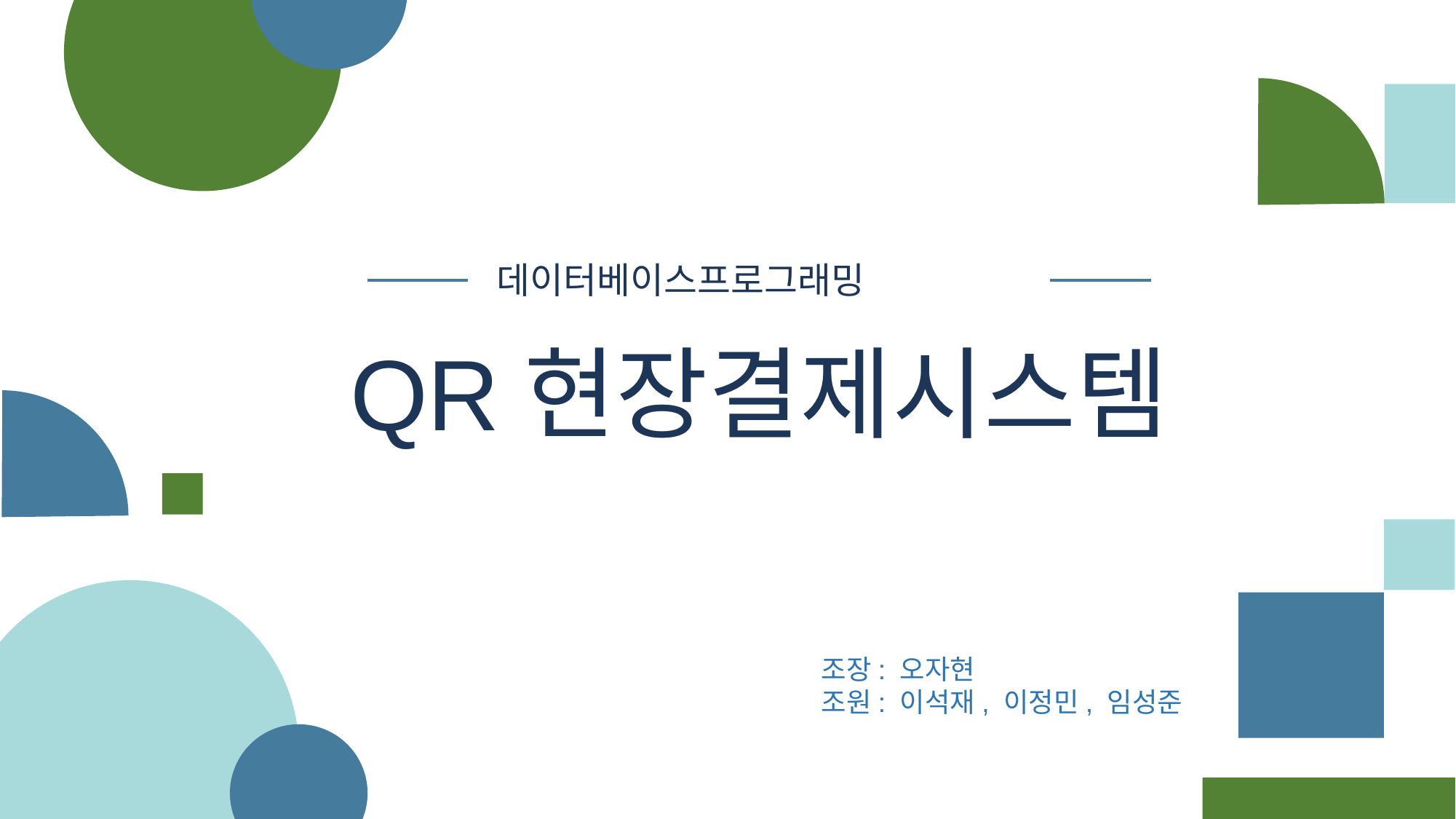

데이터베이스프로그래밍
QR현장결제시스템

조장: 오자현
조원: 이석재, 이정민, 임성준